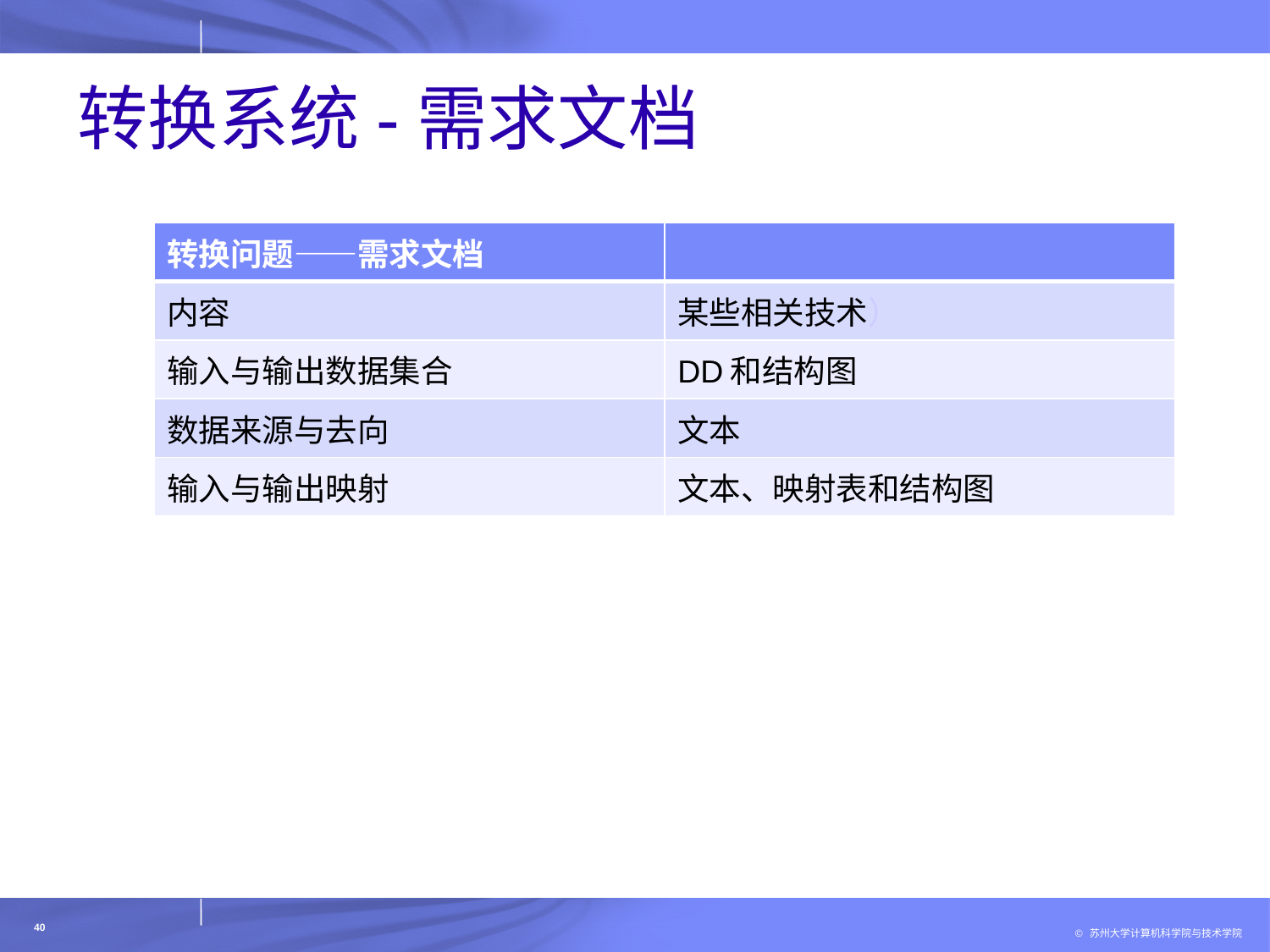

# 转换系统-需求文档
| 转换问题——需求文档 |  |
| --- | --- |
| 内容 | 某些相关技术） |
| 输入与输出数据集合 | DD和结构图 |
| 数据来源与去向 | 文本 |
| 输入与输出映射 | 文本、映射表和结构图 |
40